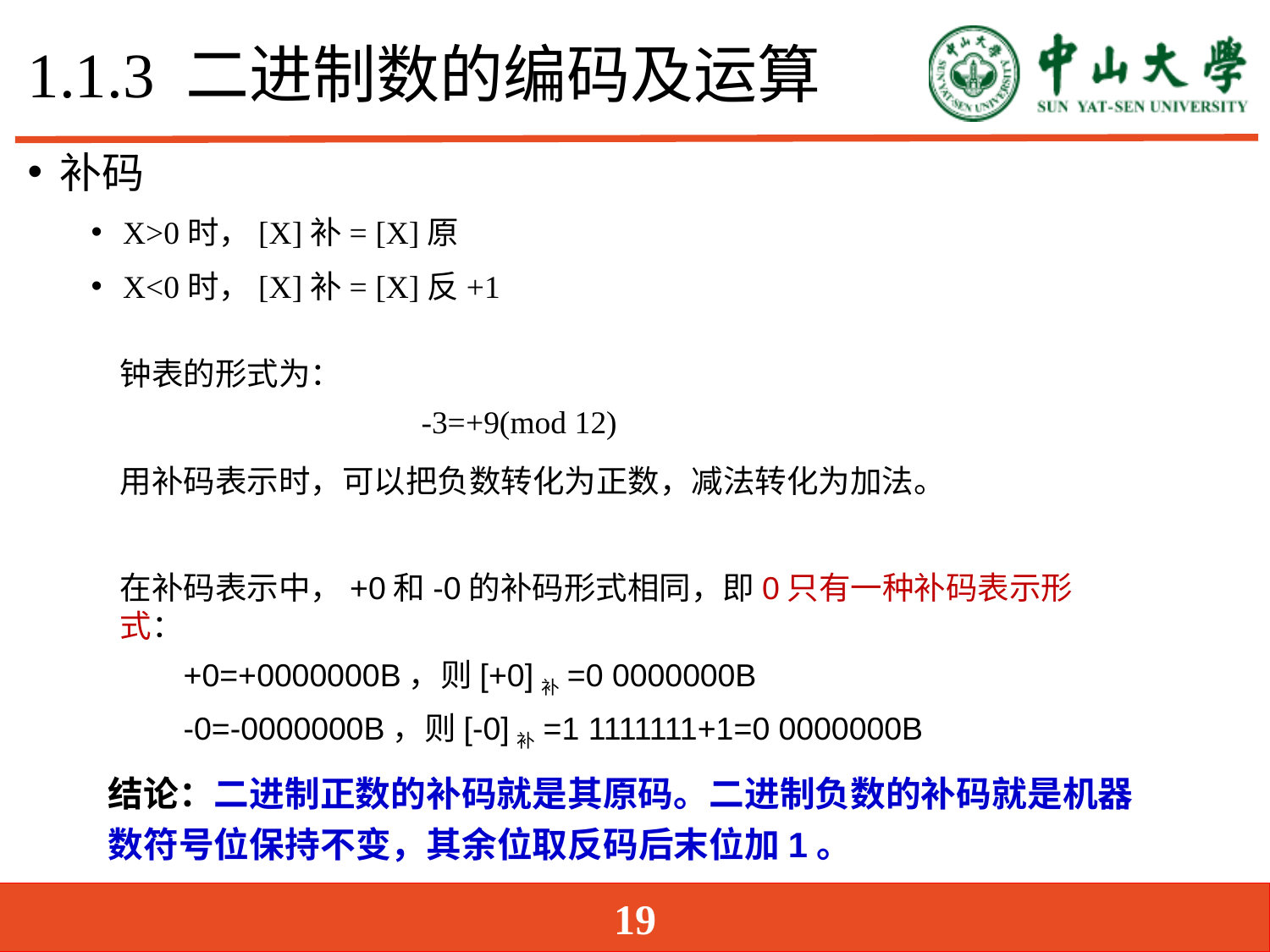

# 1.1.3 二进制数的编码及运算
补码
X>0时，[X]补= [X]原
X<0时，[X]补= [X]反+1

钟表的形式为：
-3=+9(mod 12)
用补码表示时，可以把负数转化为正数，减法转化为加法。
在补码表示中，+0和-0的补码形式相同，即0只有一种补码表示形式：
+0=+0000000B，则[+0]补=0 0000000B
-0=-0000000B，则[-0]补=1 1111111+1=0 0000000B
结论：二进制正数的补码就是其原码。二进制负数的补码就是机器数符号位保持不变，其余位取反码后末位加1。
19